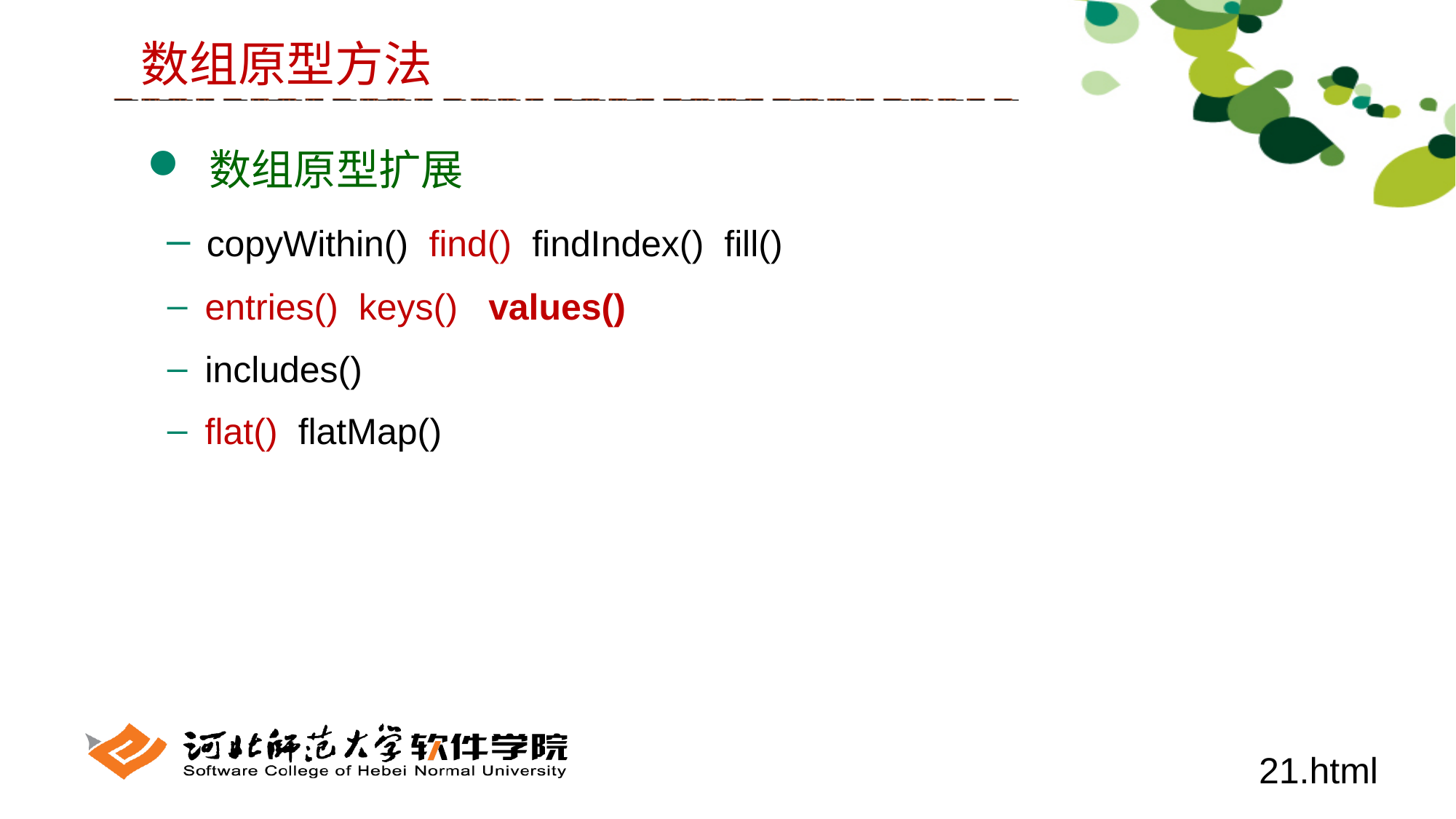

数组原型方法

 数组原型扩展
 copyWithin()  find()  findIndex()  fill()
 entries()  keys()   values()
 includes()
 flat()  flatMap()
21.html